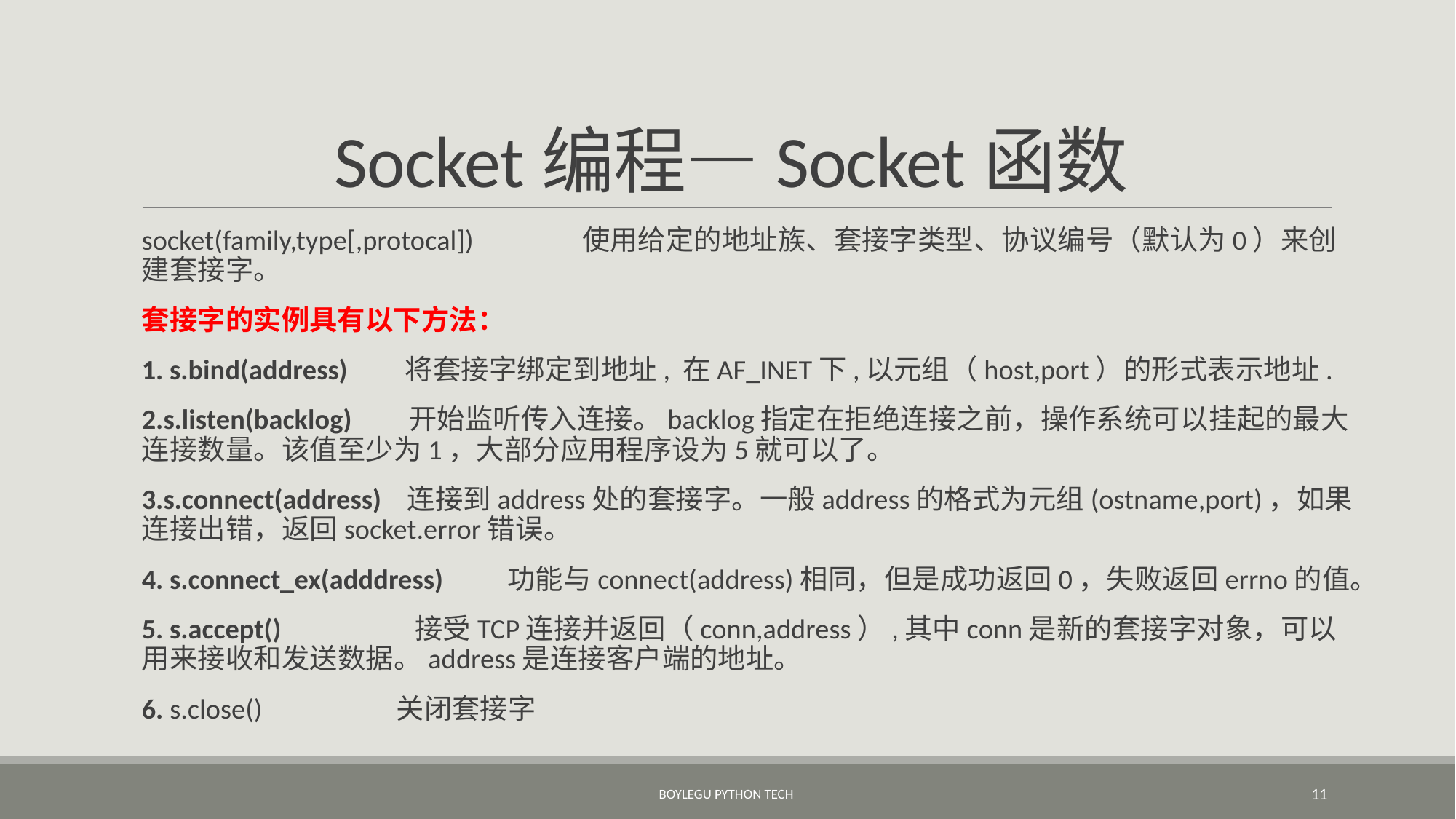

# Socket编程—Socket函数
socket(family,type[,protocal])                使用给定的地址族、套接字类型、协议编号（默认为0）来创建套接字。
套接字的实例具有以下方法：
1. s.bind(address)        将套接字绑定到地址, 在AF_INET下,以元组（host,port）的形式表示地址.
2.s.listen(backlog)        开始监听传入连接。backlog指定在拒绝连接之前，操作系统可以挂起的最大连接数量。该值至少为1，大部分应用程序设为5就可以了。
3.s.connect(address)   连接到address处的套接字。一般address的格式为元组(ostname,port)，如果连接出错，返回socket.error错误。
4. s.connect_ex(adddress)         功能与connect(address)相同，但是成功返回0，失败返回errno的值。
5. s.accept()                    接受TCP连接并返回（conn,address）,其中conn是新的套接字对象，可以用来接收和发送数据。address是连接客户端的地址。
6. s.close()                    关闭套接字

BoyleGu Python Tech
11